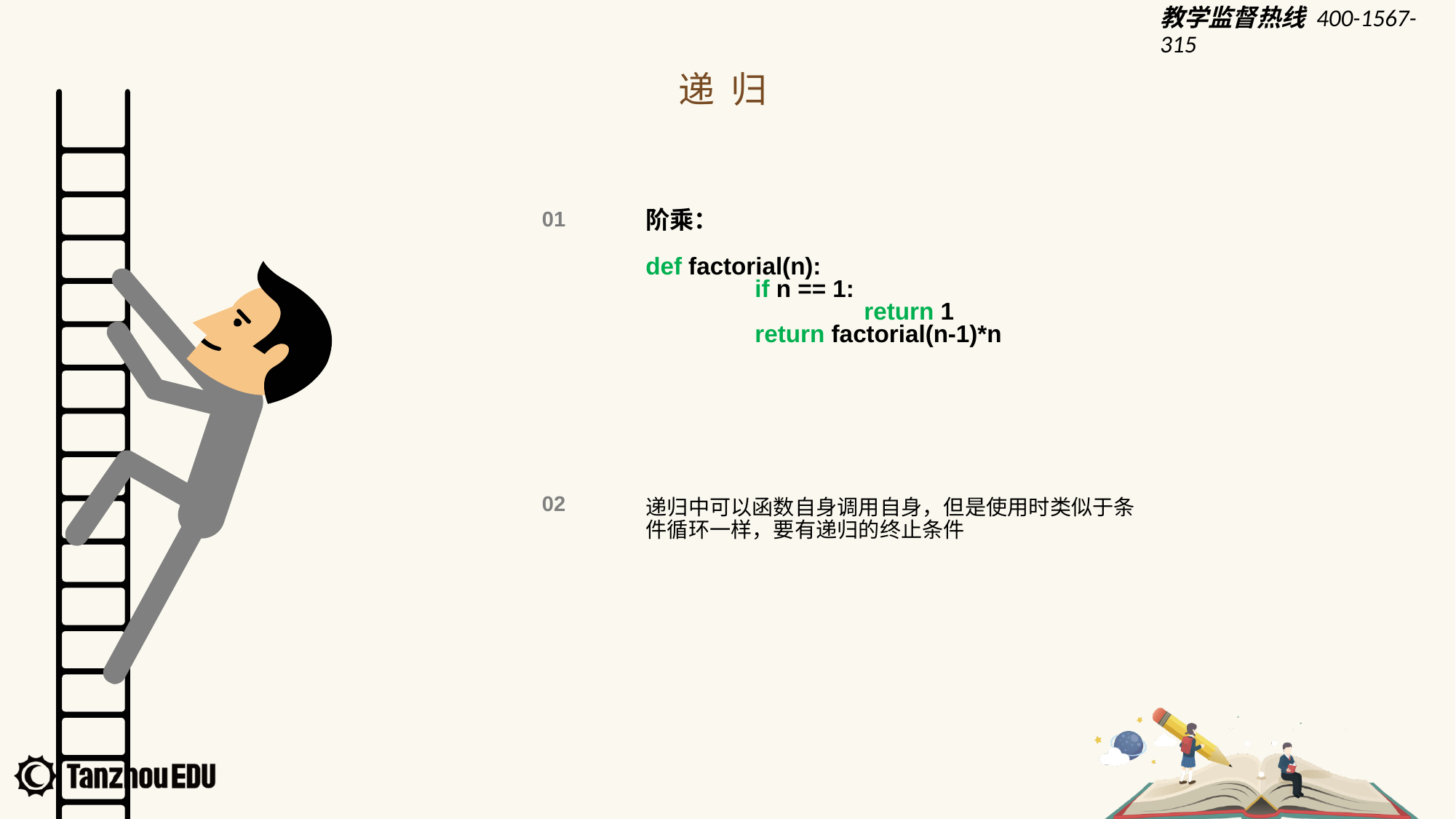

递  归

01
阶乘：

def factorial(n):
	if n == 1:
		return 1
	return factorial(n-1)*n
02
递归中可以函数自身调用自身，但是使用时类似于条件循环一样，要有递归的终止条件